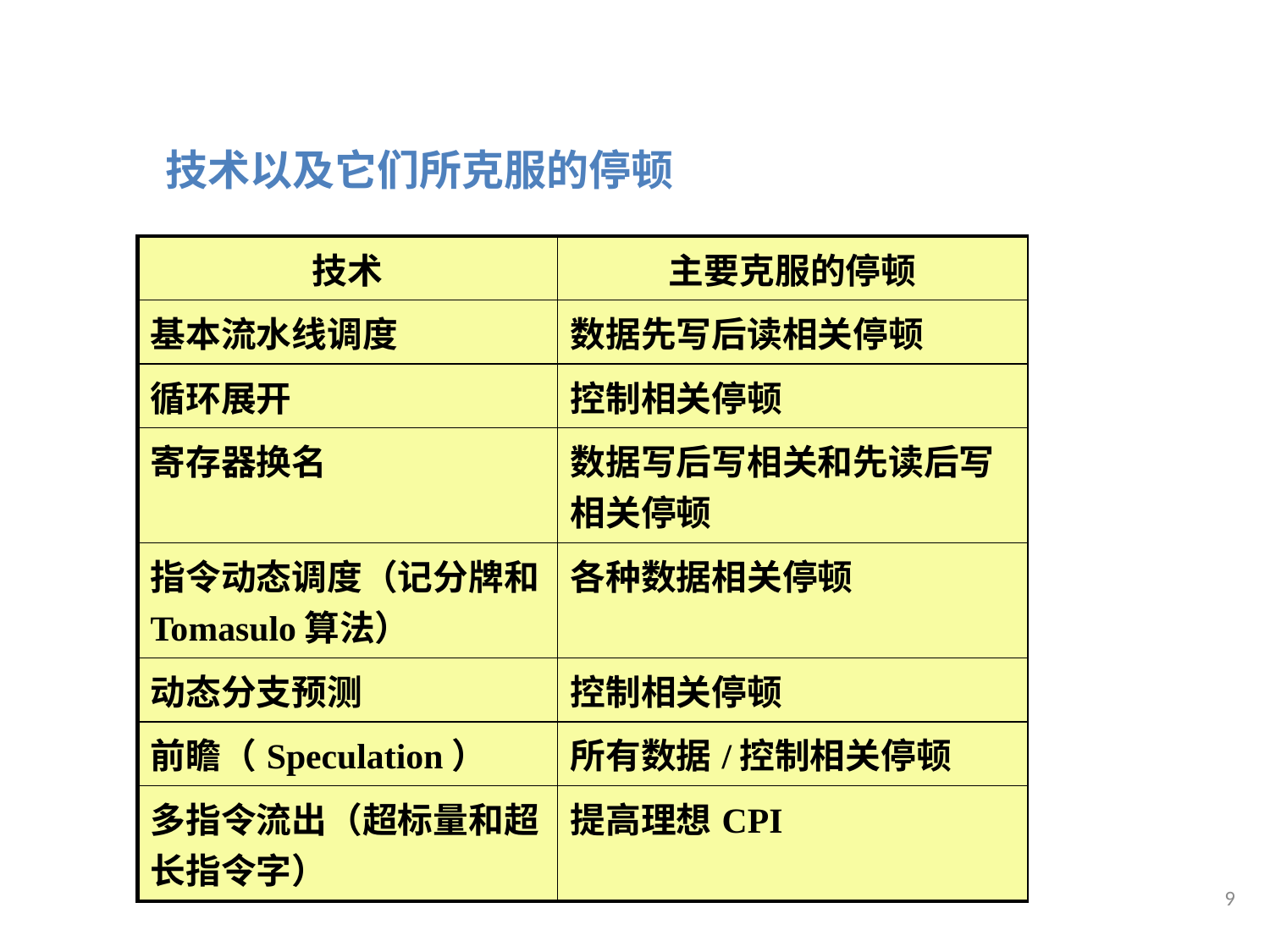

技术以及它们所克服的停顿
| 技术 | 主要克服的停顿 |
| --- | --- |
| 基本流水线调度 | 数据先写后读相关停顿 |
| 循环展开 | 控制相关停顿 |
| 寄存器换名 | 数据写后写相关和先读后写相关停顿 |
| 指令动态调度（记分牌和Tomasulo算法） | 各种数据相关停顿 |
| 动态分支预测 | 控制相关停顿 |
| 前瞻（Speculation） | 所有数据/控制相关停顿 |
| 多指令流出（超标量和超长指令字） | 提高理想CPI |
9